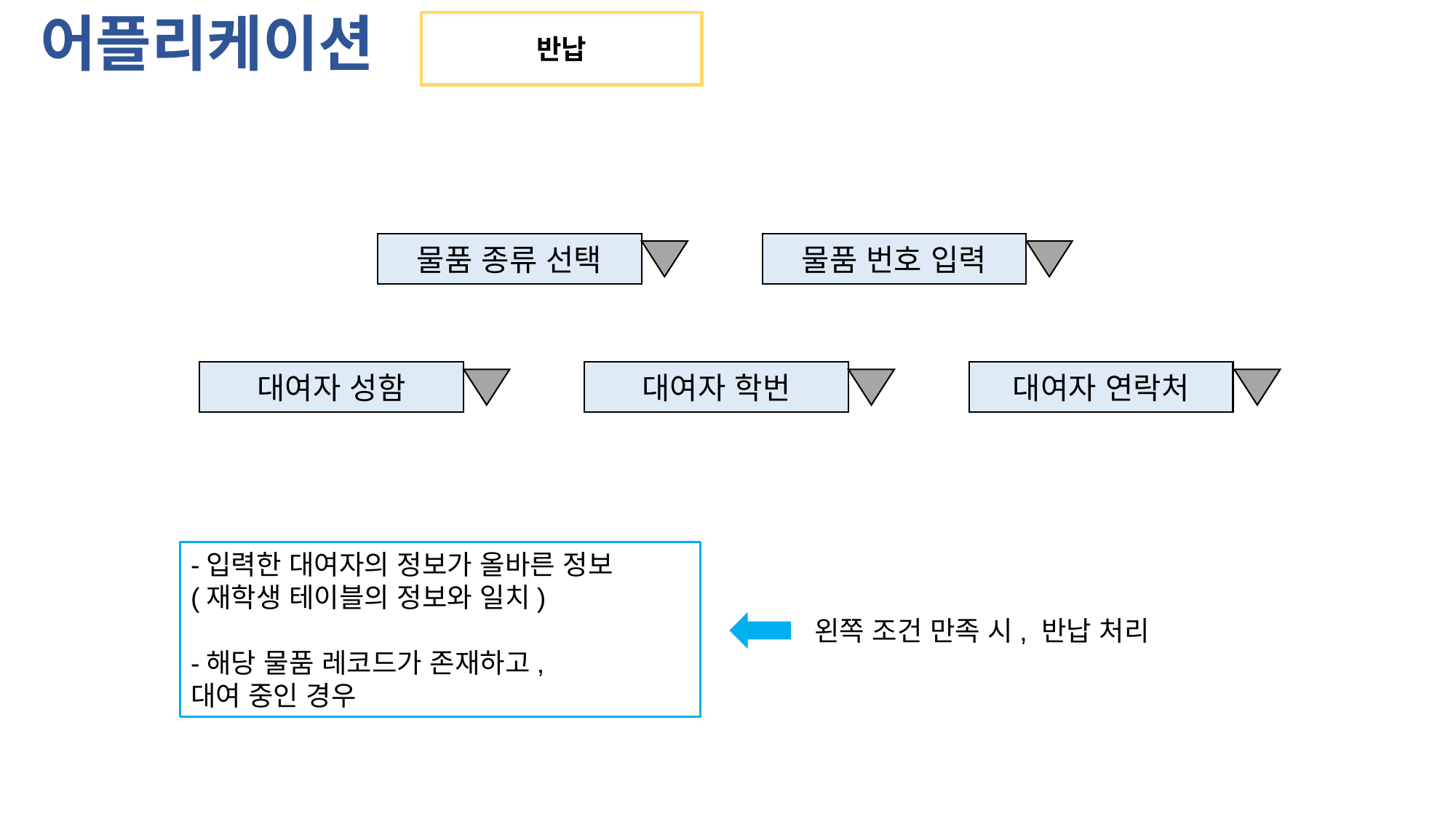

어플리케이션
반납
물품 종류 선택
물품 번호 입력

대여자 성함
대여자 학번
대여자 연락처

-입력한 대여자의 정보가 올바른 정보
(재학생 테이블의 정보와 일치)

-해당 물품 레코드가 존재하고,
대여 중인 경우
왼쪽 조건 만족 시, 반납 처리